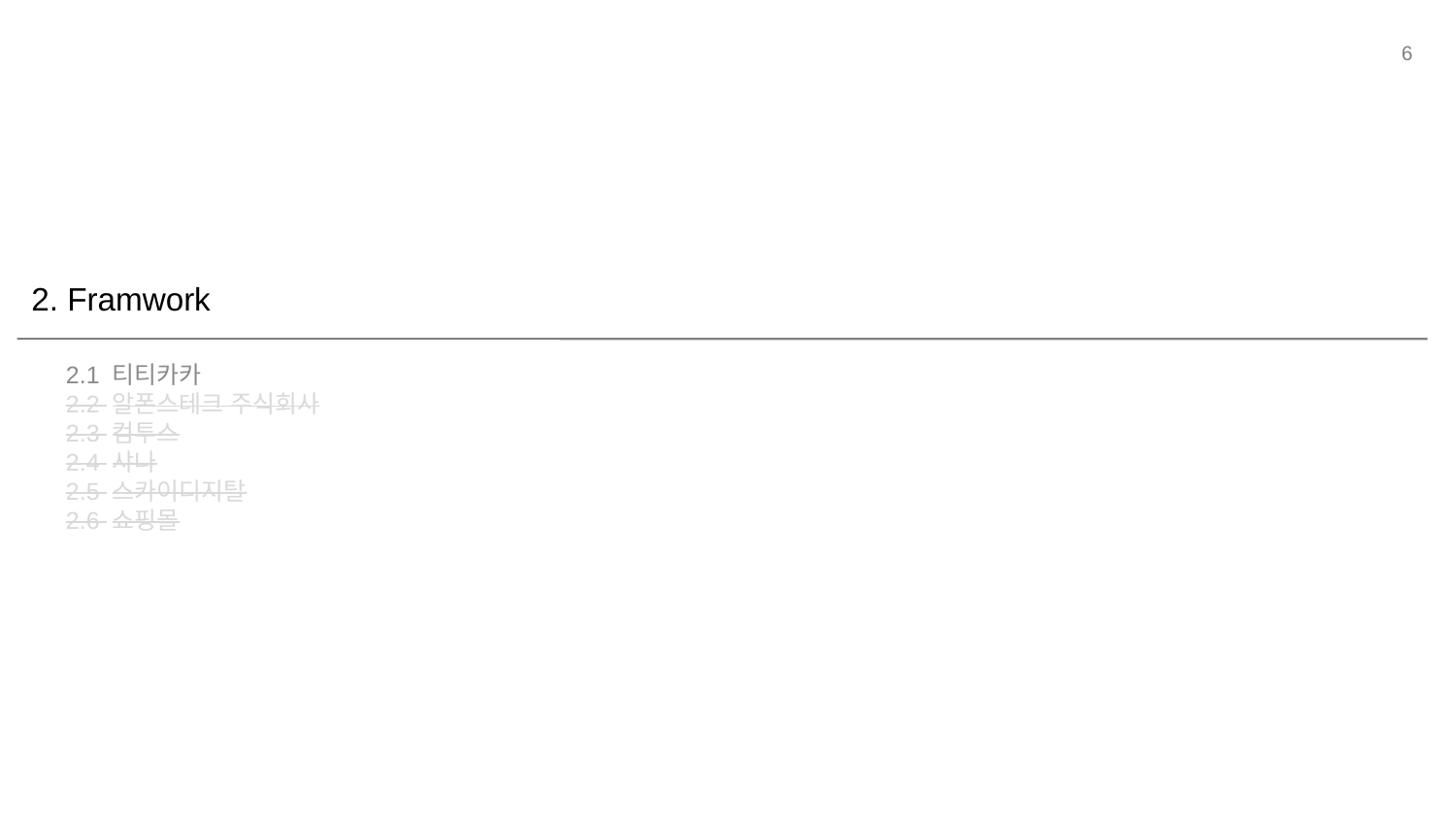

6
# 2. Framwork
2.1 티티카카
2.2 알폰스테크 주식회사
2.3 컴투스
2.4 샤나
2.5 스카이디지탈
2.6 쇼핑몰